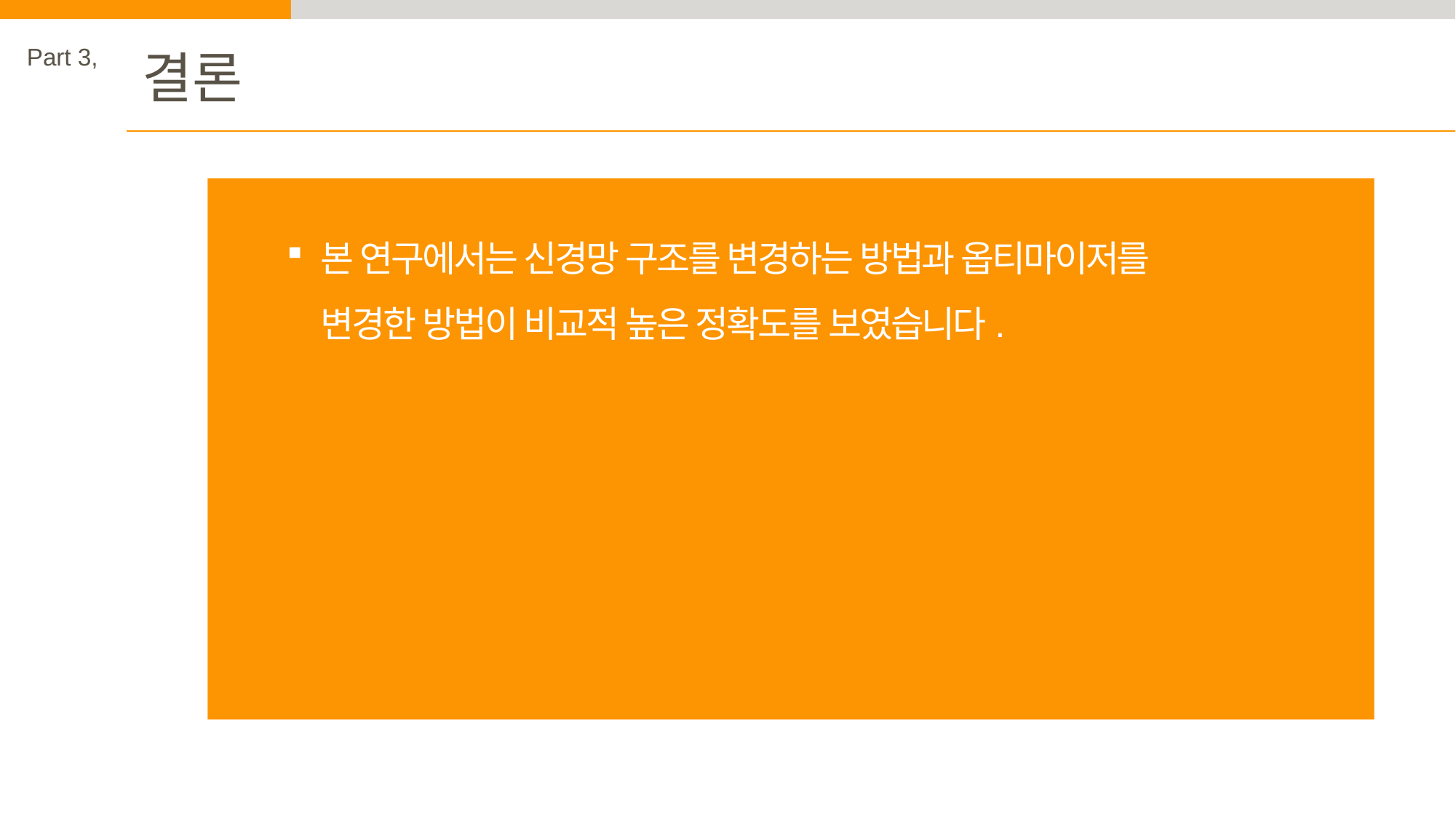

Part 3,
결론

본 연구에서는 신경망 구조를 변경하는 방법과 옵티마이저를
변경한 방법이 비교적 높은 정확도를 보였습니다.